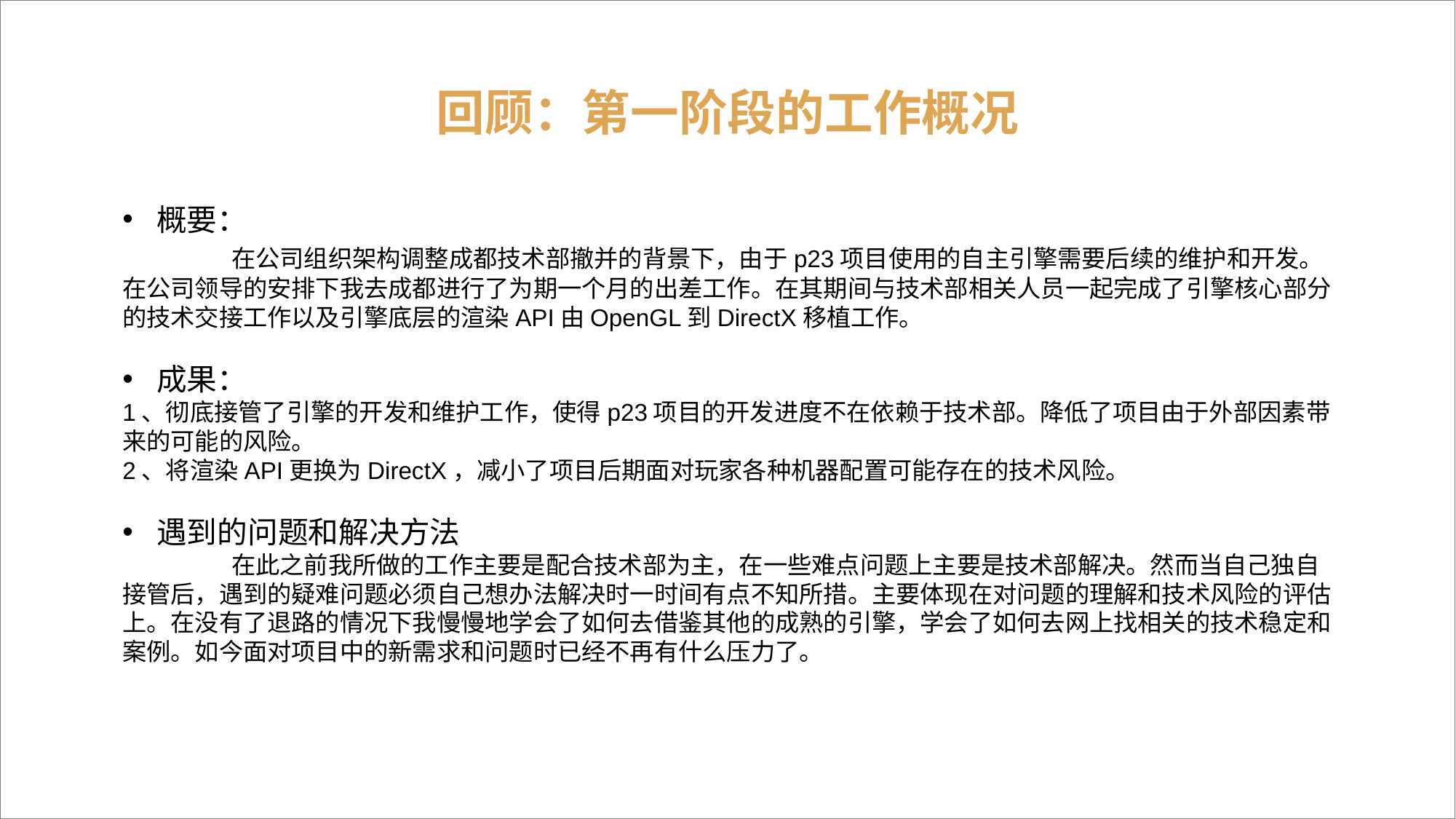

回顾：第一阶段的工作概况
概要：
	在公司组织架构调整成都技术部撤并的背景下，由于p23项目使用的自主引擎需要后续的维护和开发。在公司领导的安排下我去成都进行了为期一个月的出差工作。在其期间与技术部相关人员一起完成了引擎核心部分的技术交接工作以及引擎底层的渲染API由OpenGL到DirectX移植工作。

成果：
1、彻底接管了引擎的开发和维护工作，使得p23项目的开发进度不在依赖于技术部。降低了项目由于外部因素带来的可能的风险。
2、将渲染API更换为DirectX，减小了项目后期面对玩家各种机器配置可能存在的技术风险。

遇到的问题和解决方法
	在此之前我所做的工作主要是配合技术部为主，在一些难点问题上主要是技术部解决。然而当自己独自接管后，遇到的疑难问题必须自己想办法解决时一时间有点不知所措。主要体现在对问题的理解和技术风险的评估上。在没有了退路的情况下我慢慢地学会了如何去借鉴其他的成熟的引擎，学会了如何去网上找相关的技术稳定和案例。如今面对项目中的新需求和问题时已经不再有什么压力了。